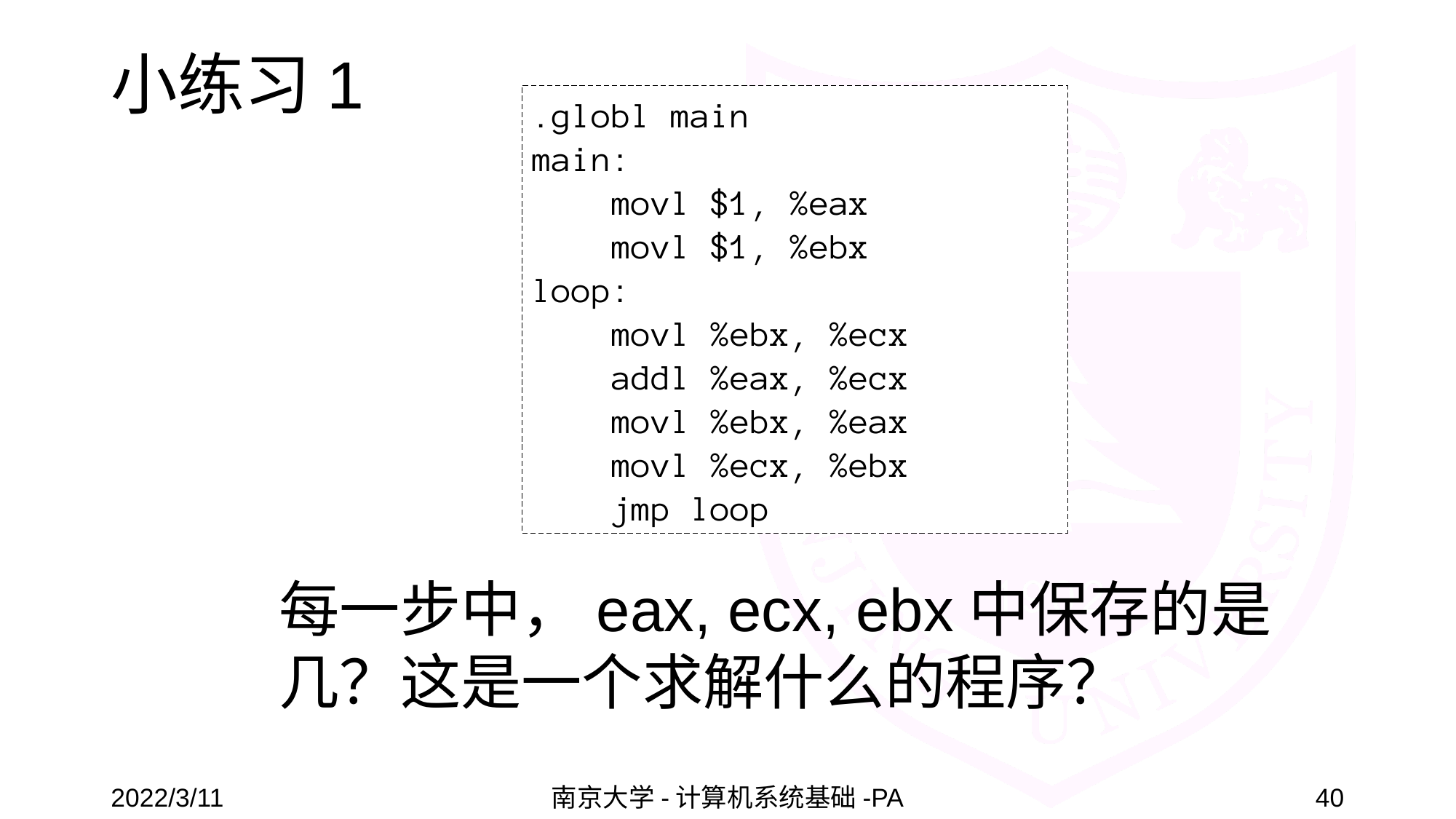

# 小练习1
.globl main
main:
    movl $1, %eax
    movl $1, %ebx
loop:
    movl %ebx, %ecx
    addl %eax, %ecx
    movl %ebx, %eax
    movl %ecx, %ebx
    jmp loop
每一步中，eax, ecx, ebx中保存的是几？这是一个求解什么的程序？
2022/3/11
南京大学-计算机系统基础-PA
40